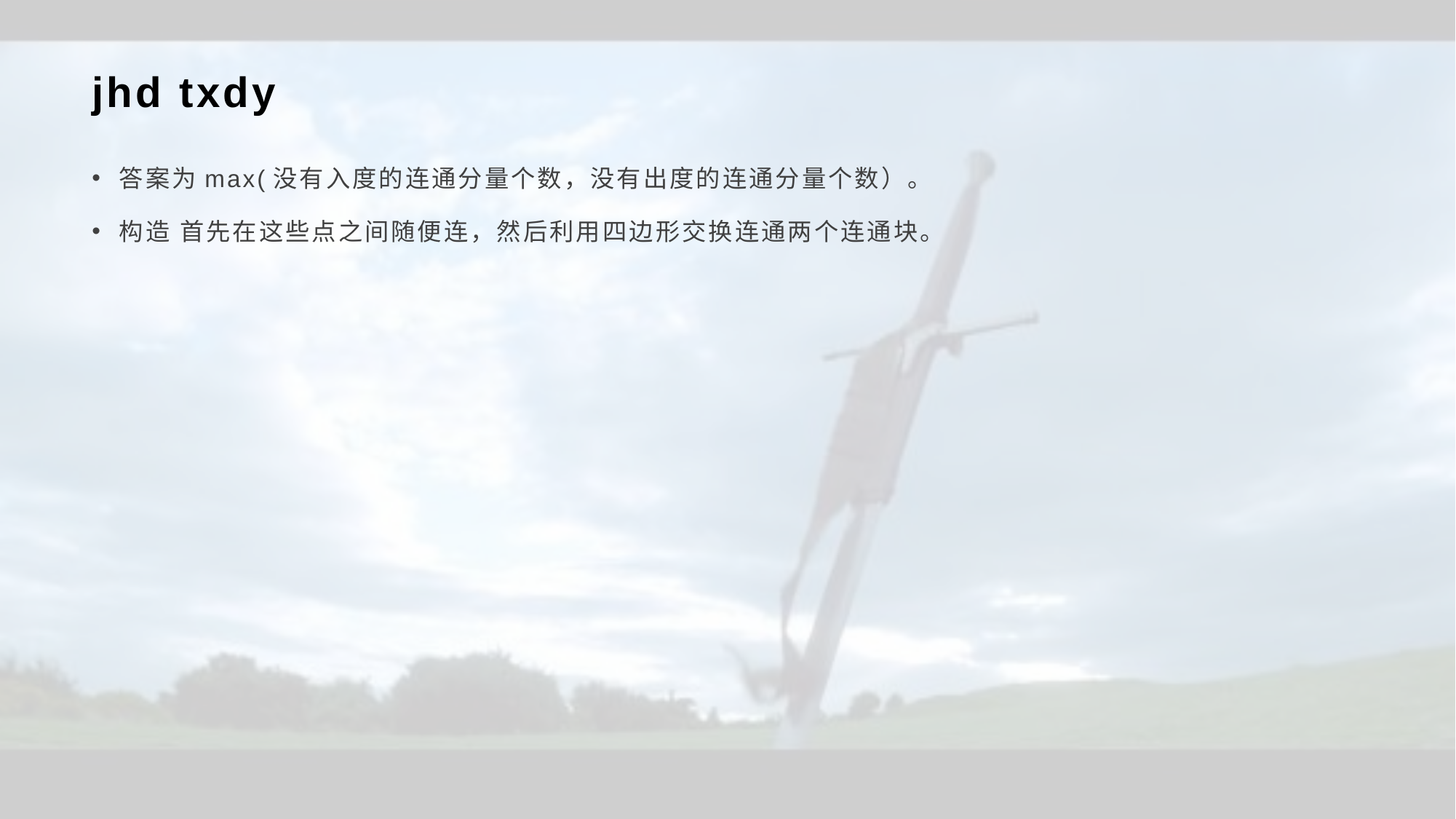

# jhd txdy
答案为max(没有入度的连通分量个数，没有出度的连通分量个数）。
构造 首先在这些点之间随便连，然后利用四边形交换连通两个连通块。